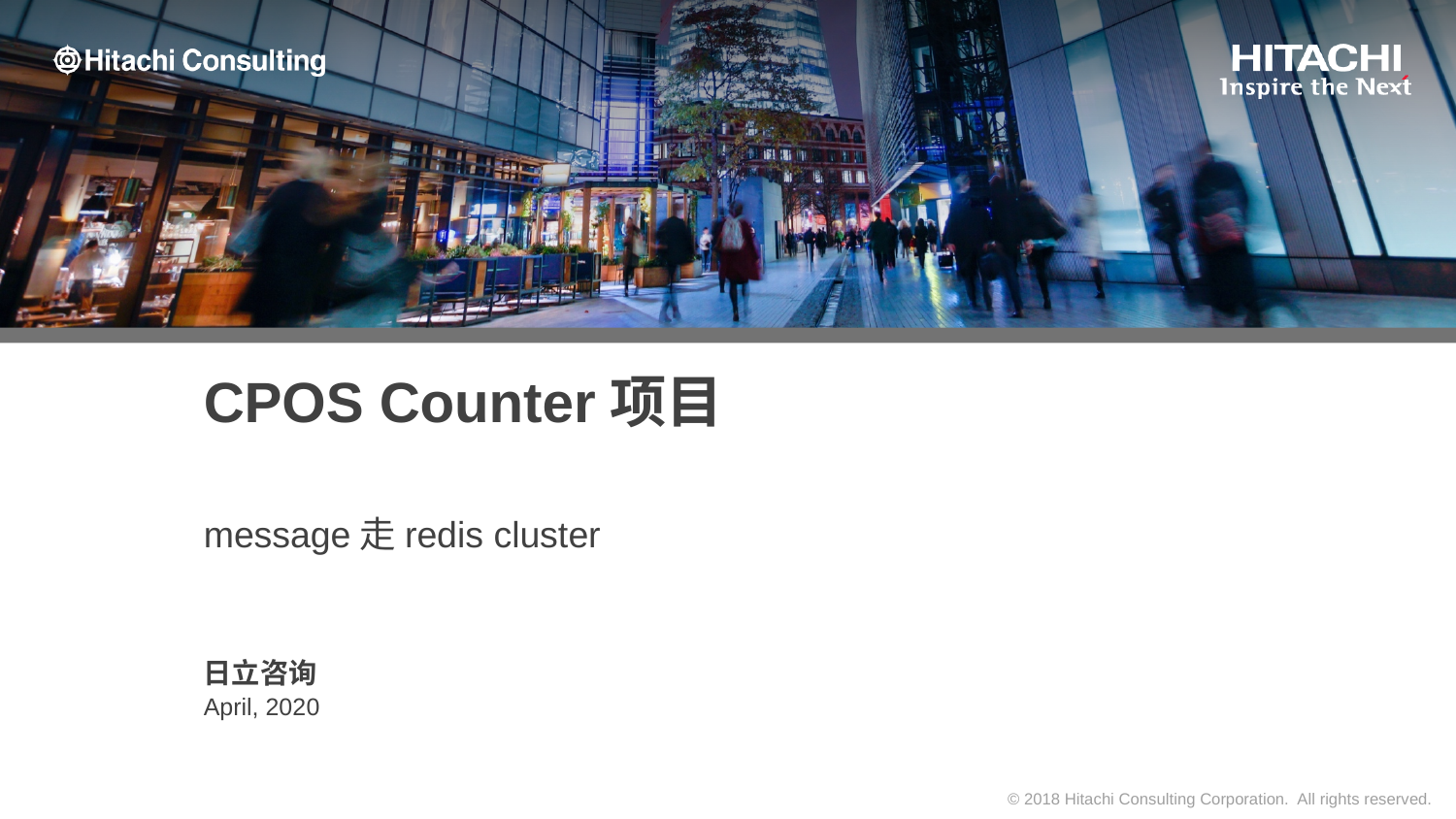

# CPOS Counter项目
message走redis cluster
日立咨询
April, 2020